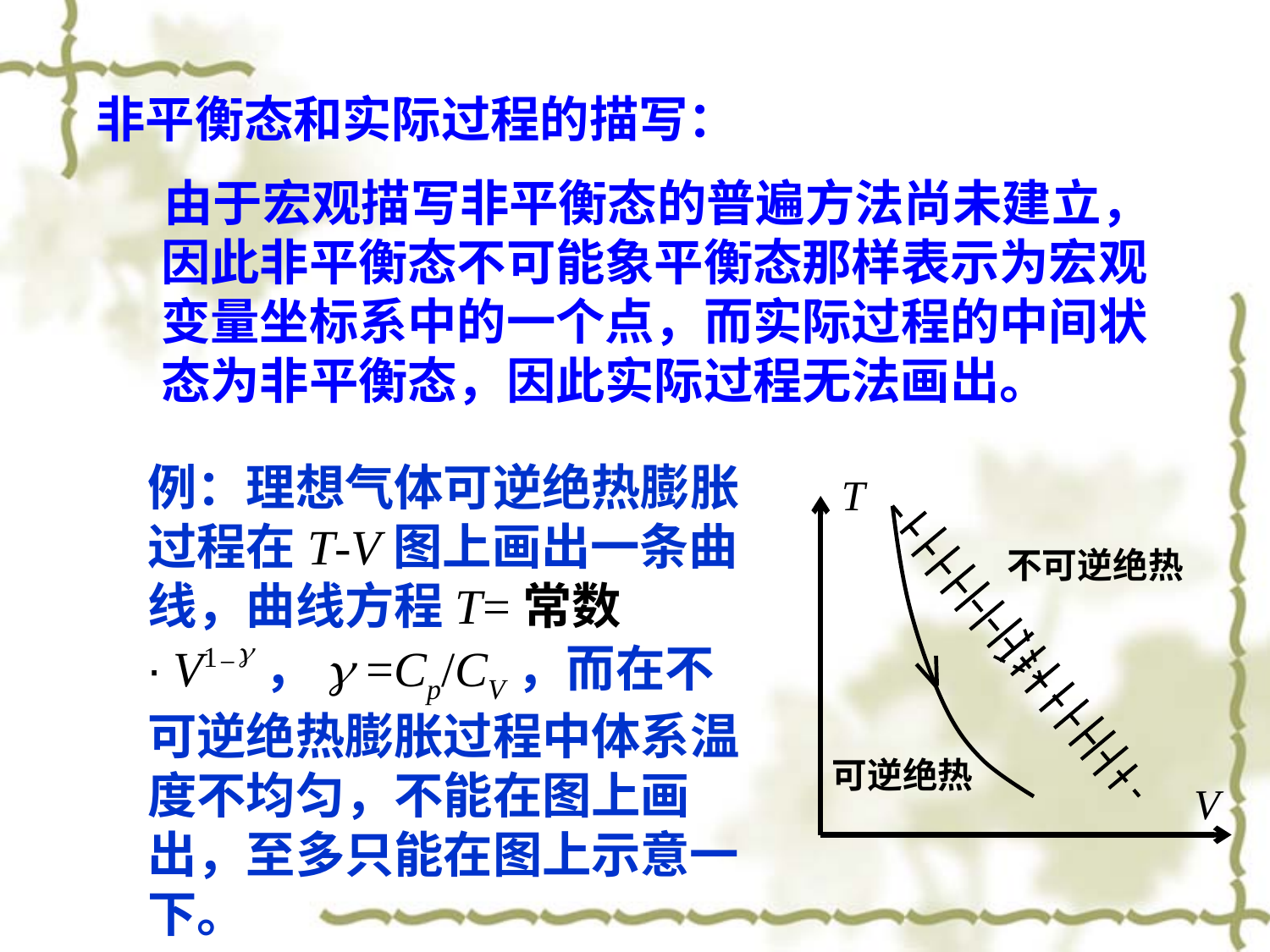

非平衡态和实际过程的描写：
     由于宏观描写非平衡态的普遍方法尚未建立，因此非平衡态不可能象平衡态那样表示为宏观变量坐标系中的一个点，而实际过程的中间状态为非平衡态，因此实际过程无法画出。
例：理想气体可逆绝热膨胀过程在T-V图上画出一条曲线，曲线方程T=常数∙V1−γ，γ =Cp/CV，而在不可逆绝热膨胀过程中体系温度不均匀，不能在图上画出，至多只能在图上示意一下。
T

V
不可逆绝热
可逆绝热